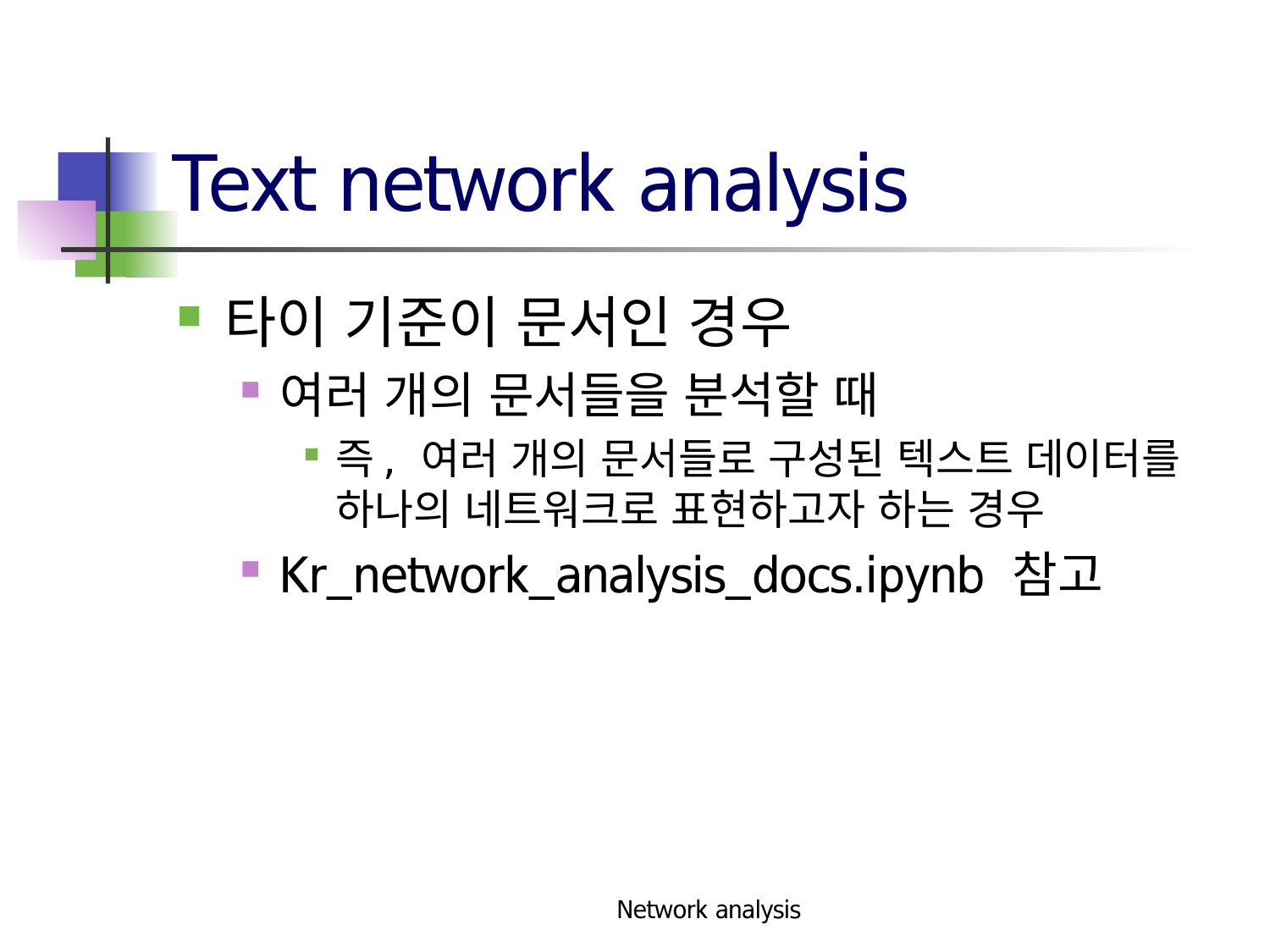

# Text network analysis
타이 기준이 문서인 경우
여러 개의 문서들을 분석할 때
즉, 여러 개의 문서들로 구성된 텍스트 데이터를 하나의 네트워크로 표현하고자 하는 경우
Kr_network_analysis_docs.ipynb 참고
Network analysis